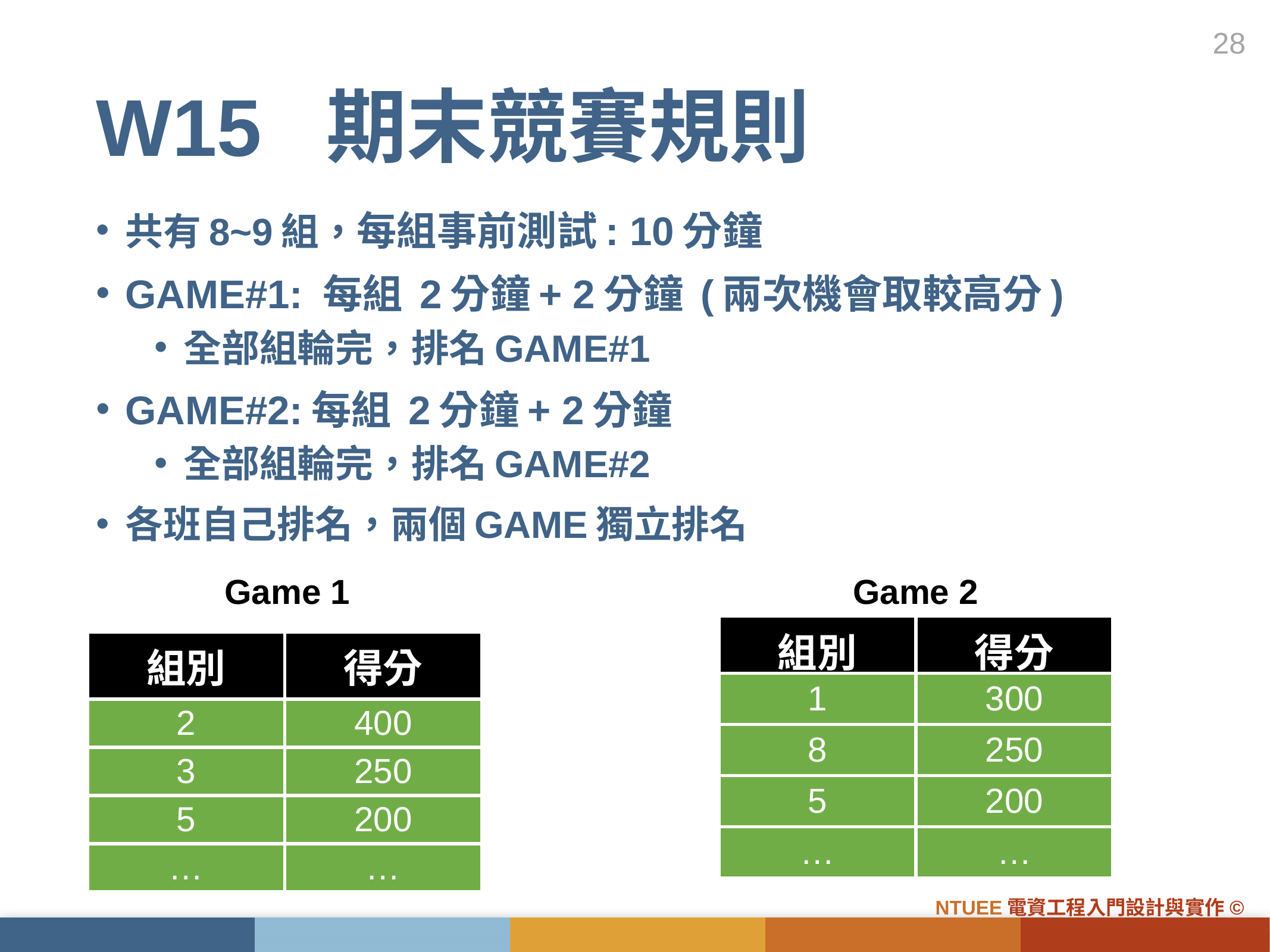

28
# W15  期末競賽規則
共有8~9組，每組事前測試: 10分鐘
GAME#1: 每組 2分鐘+ 2分鐘 (兩次機會取較高分)
全部組輪完，排名GAME#1
GAME#2:每組 2分鐘+ 2分鐘
全部組輪完，排名GAME#2
各班自己排名，兩個GAME獨立排名
Game 2
Game 1
| 組別 | 得分 |
| --- | --- |
| 1 | 300 |
| 8 | 250 |
| 5 | 200 |
| … | … |
| 組別 | 得分 |
| --- | --- |
| 2 | 400 |
| 3 | 250 |
| 5 | 200 |
| … | … |